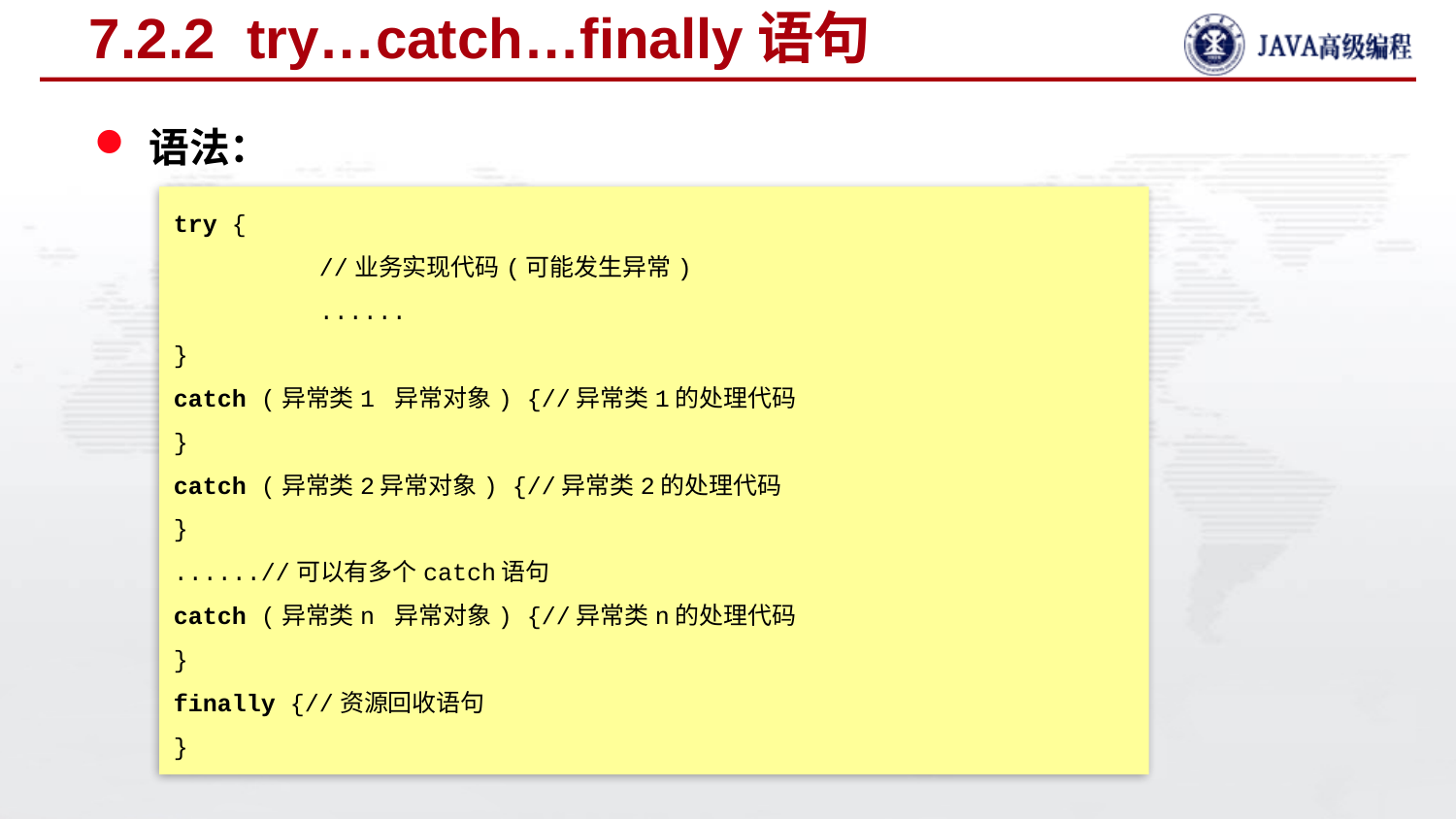

# 7.2.2  try…catch…finally语句
语法：

try {
	//业务实现代码(可能发生异常)
	......
}
catch (异常类1 异常对象) {//异常类1的处理代码
}
catch (异常类2异常对象) {//异常类2的处理代码
}
......//可以有多个catch语句
catch (异常类n 异常对象) {//异常类n的处理代码
}
finally {//资源回收语句
}